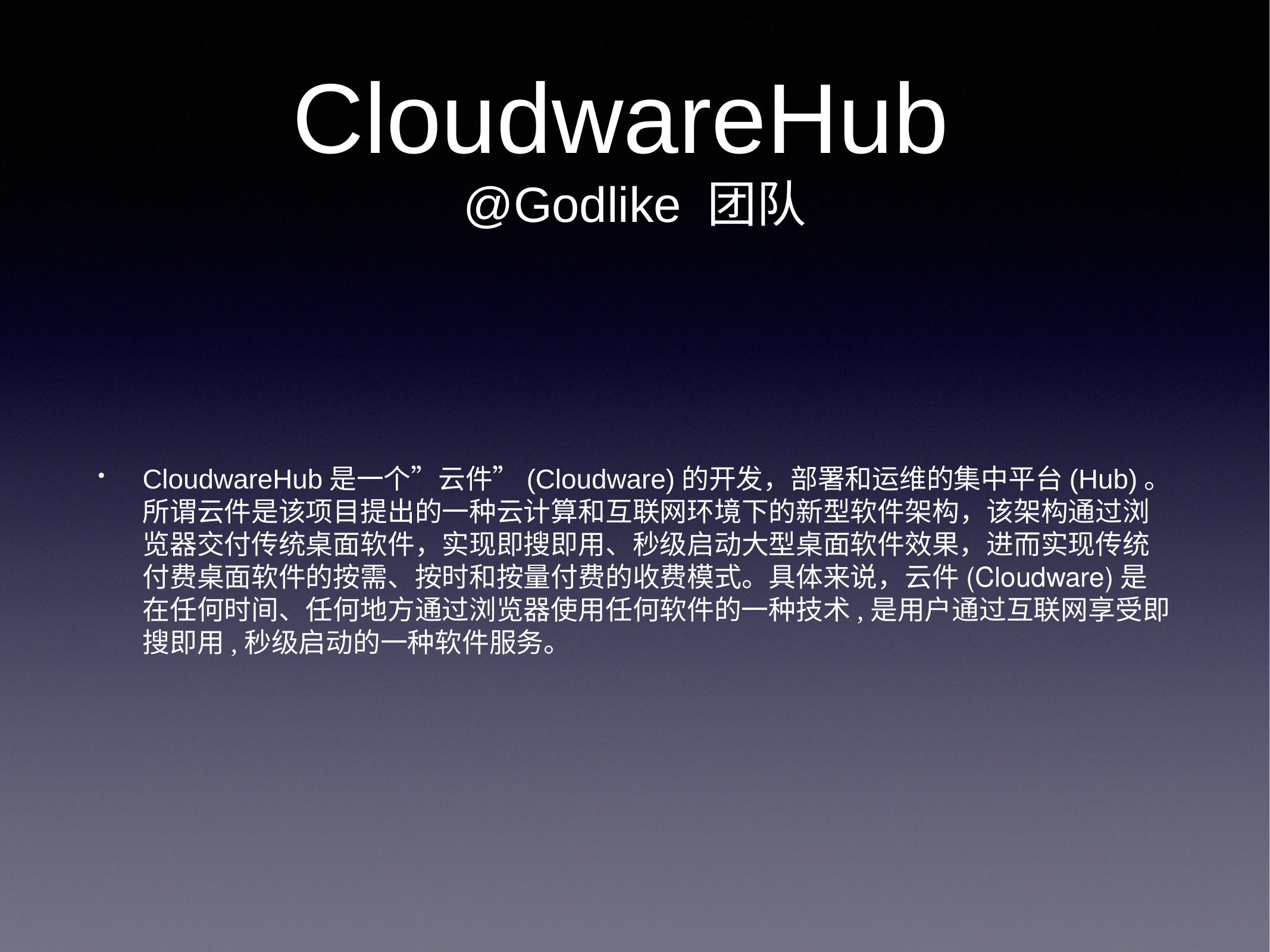

# CloudwareHub
@Godlike 团队
CloudwareHub是一个”云件”(Cloudware)的开发，部署和运维的集中平台(Hub)。所谓云件是该项目提出的一种云计算和互联网环境下的新型软件架构，该架构通过浏览器交付传统桌面软件，实现即搜即用、秒级启动大型桌面软件效果，进而实现传统付费桌面软件的按需、按时和按量付费的收费模式。具体来说，云件(Cloudware)是在任何时间、任何地方通过浏览器使用任何软件的一种技术,是用户通过互联网享受即搜即用,秒级启动的一种软件服务。